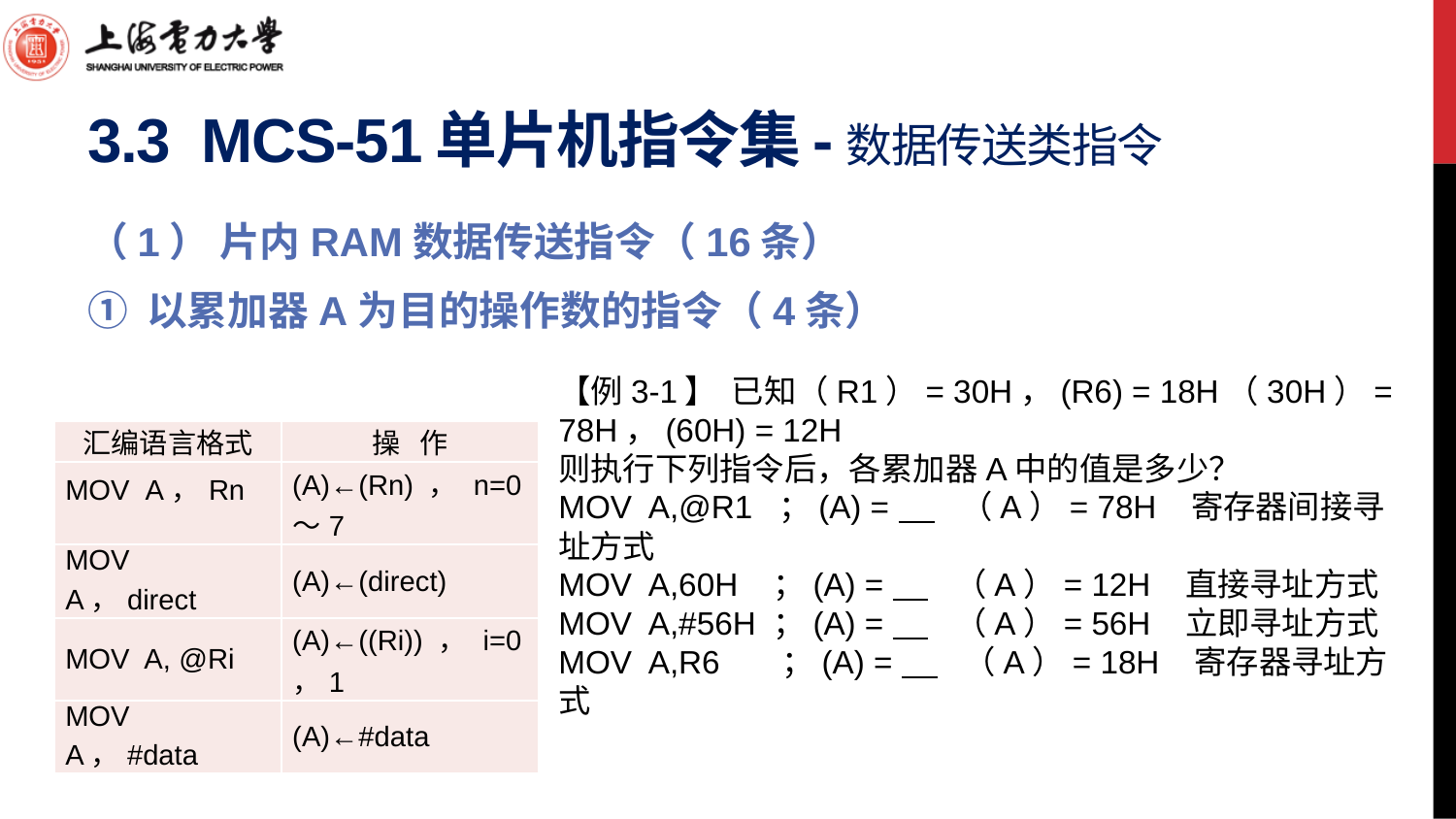

# 3.3  MCS-51单片机指令集-数据传送类指令
（1） 片内RAM数据传送指令（16条）
① 以累加器A为目的操作数的指令（4条）

【例3-1】  已知（R1）= 30H，(R6) = 18H（30H）= 78H，(60H) = 12H
则执行下列指令后，各累加器A中的值是多少？
MOV  A,@R1  ；(A) =       （A）= 78H   寄存器间接寻址方式
MOV  A,60H   ；(A) =       （A）= 12H   直接寻址方式
MOV  A,#56H ；(A) =       （A）= 56H   立即寻址方式
MOV  A,R6      ；(A) =       （A）= 18H   寄存器寻址方式
| 汇编语言格式 | 操 作 |
| --- | --- |
| MOV A，Rn | (A)←(Rn)，n=0～7 |
| MOV A，direct | (A)←(direct) |
| MOV A, @Ri | (A)←((Ri))，i=0，1 |
| MOV A，#data | (A)←#data |